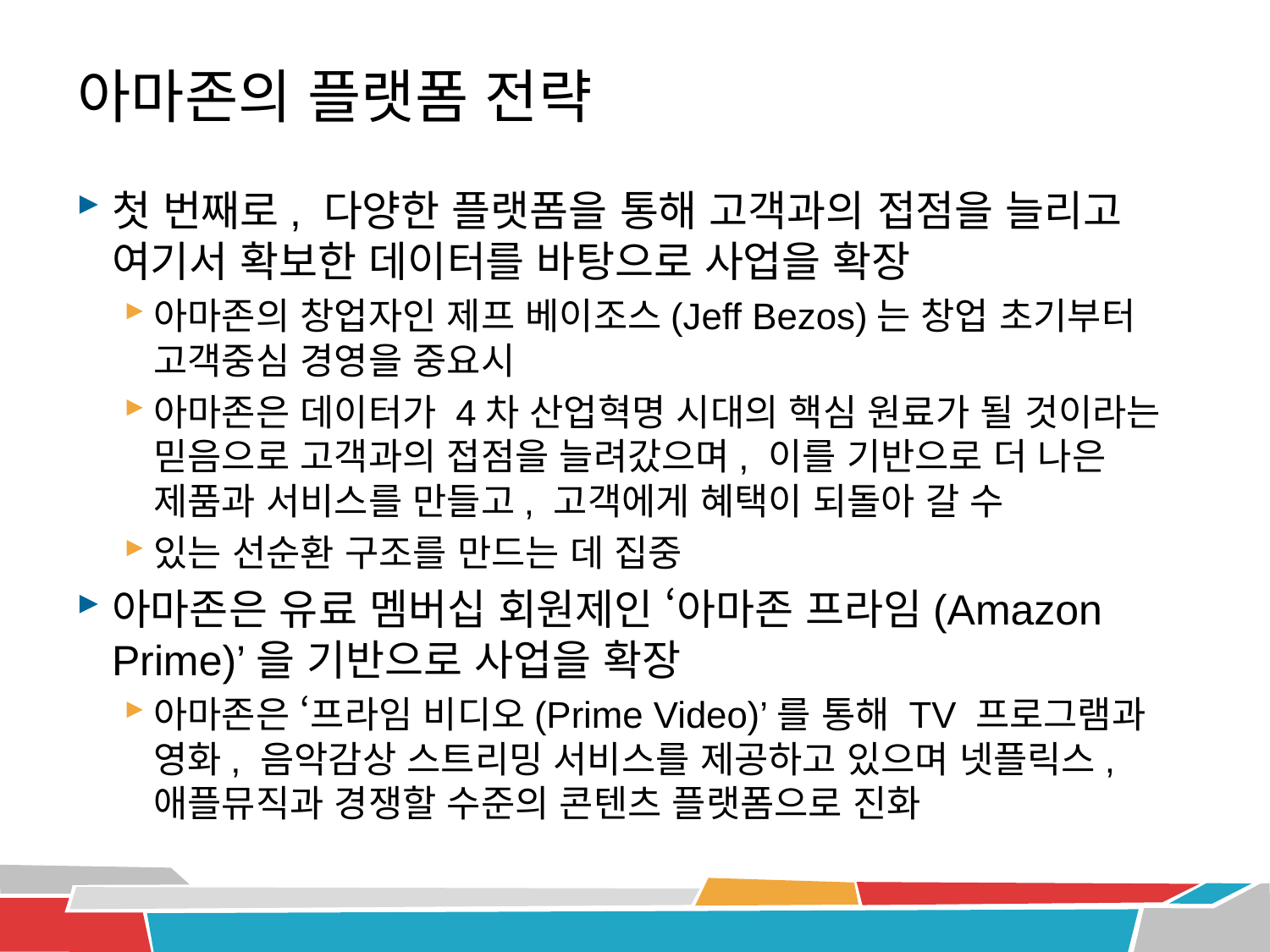

# 아마존의 플랫폼 전략
첫 번째로, 다양한 플랫폼을 통해 고객과의 접점을 늘리고 여기서 확보한 데이터를 바탕으로 사업을 확장
아마존의 창업자인 제프 베이조스(Jeff Bezos)는 창업 초기부터 고객중심 경영을 중요시
아마존은 데이터가 4차 산업혁명 시대의 핵심 원료가 될 것이라는 믿음으로 고객과의 접점을 늘려갔으며, 이를 기반으로 더 나은 제품과 서비스를 만들고, 고객에게 혜택이 되돌아 갈 수
있는 선순환 구조를 만드는 데 집중
아마존은 유료 멤버십 회원제인 ‘아마존 프라임(Amazon Prime)’을 기반으로 사업을 확장
아마존은 ‘프라임 비디오(Prime Video)’를 통해 TV 프로그램과 영화, 음악감상 스트리밍 서비스를 제공하고 있으며 넷플릭스, 애플뮤직과 경쟁할 수준의 콘텐츠 플랫폼으로 진화